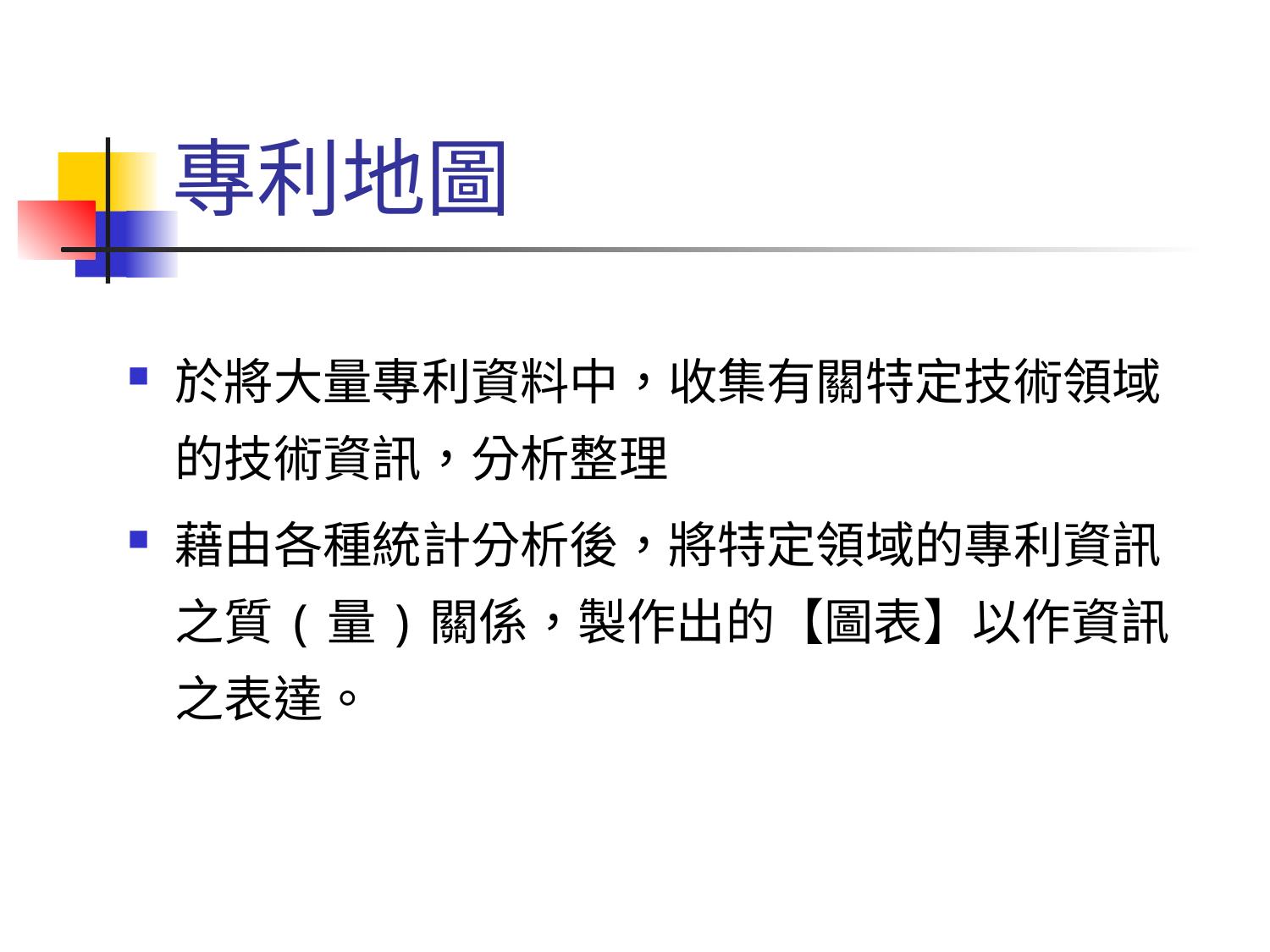

# 專利地圖
於將大量專利資料中，收集有關特定技術領域的技術資訊，分析整理
藉由各種統計分析後，將特定領域的專利資訊之質(量)關係，製作出的【圖表】以作資訊之表達。